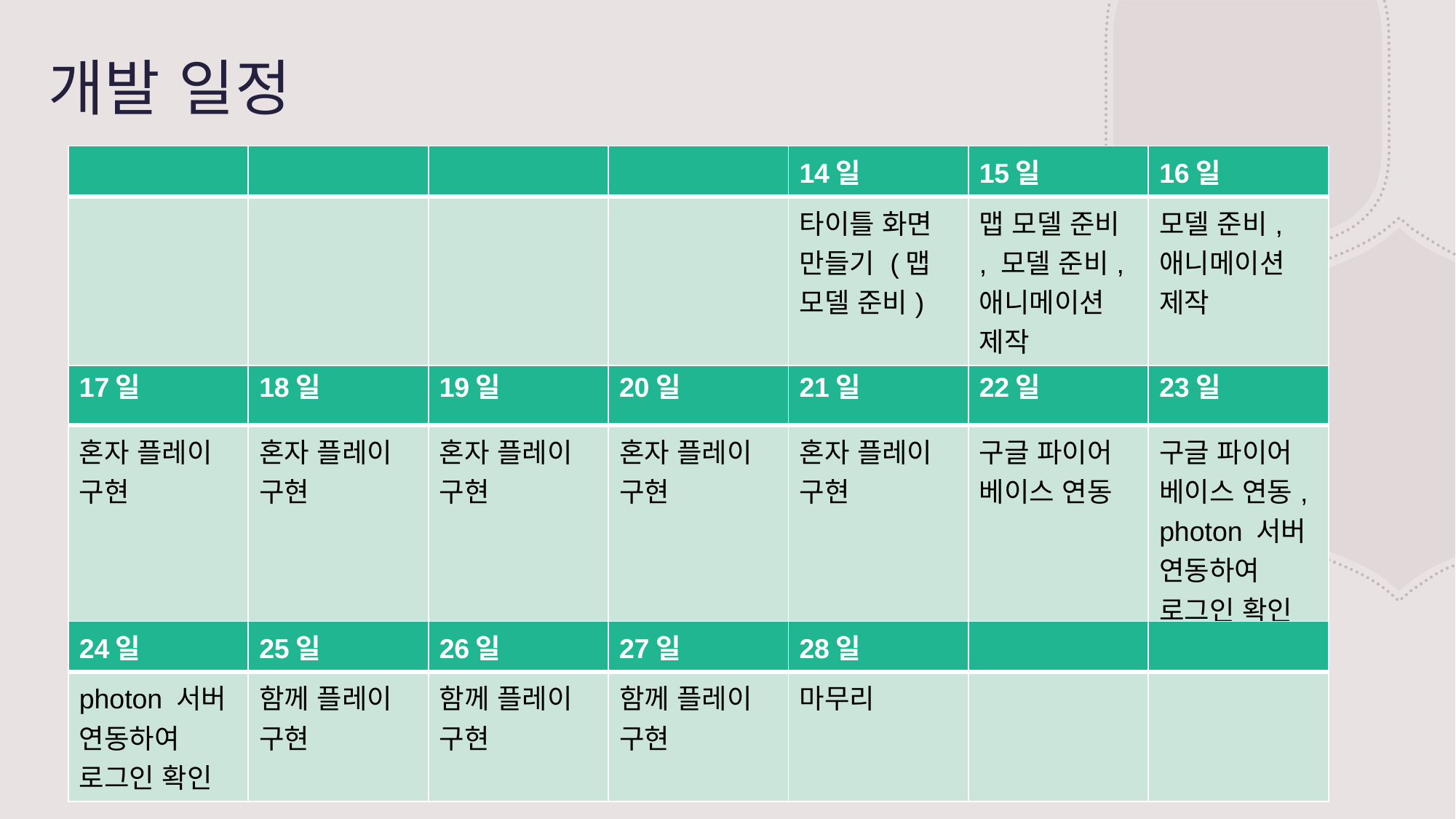

# 개발 일정
|  |  |  |  | 14일 | 15일 | 16일 |
| --- | --- | --- | --- | --- | --- | --- |
|  |  |  |  | 타이틀 화면 만들기 (맵 모델 준비) | 맵 모델 준비 , 모델 준비, 애니메이션 제작 | 모델 준비, 애니메이션 제작 |
| 17일 | 18일 | 19일 | 20일 | 21일 | 22일 | 23일 |
| --- | --- | --- | --- | --- | --- | --- |
| 혼자 플레이 구현 | 혼자 플레이 구현 | 혼자 플레이 구현 | 혼자 플레이 구현 | 혼자 플레이 구현 | 구글 파이어 베이스 연동 | 구글 파이어 베이스 연동, photon 서버 연동하여 로그인 확인 |
| 24일 | 25일 | 26일 | 27일 | 28일 |  |  |
| --- | --- | --- | --- | --- | --- | --- |
| photon 서버 연동하여 로그인 확인 | 함께 플레이 구현 | 함께 플레이 구현 | 함께 플레이 구현 | 마무리 |  |  |